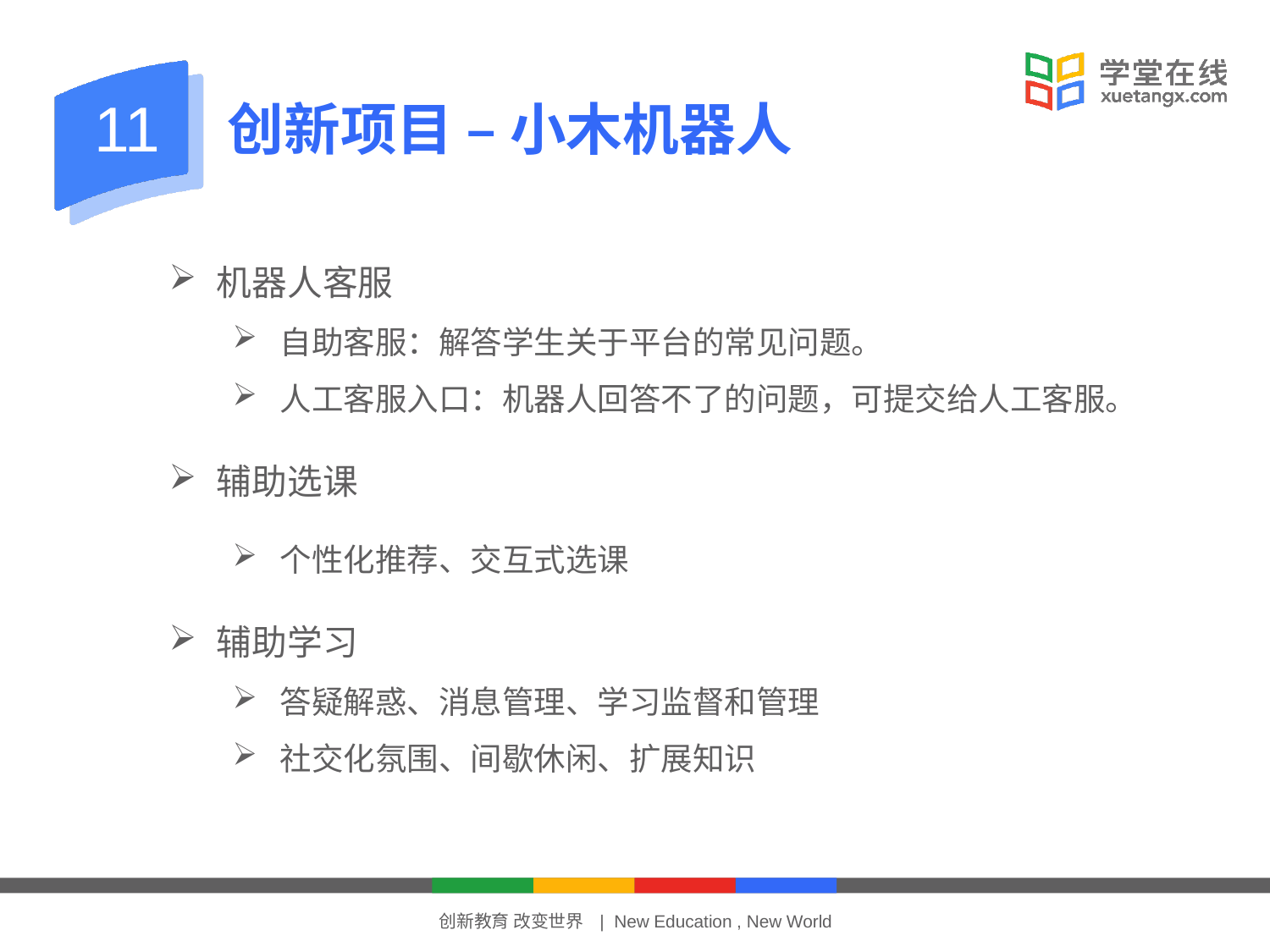

11
创新项目 – 小木机器人
机器人客服
自助客服：解答学生关于平台的常见问题。
人工客服入口：机器人回答不了的问题，可提交给人工客服。
辅助选课
个性化推荐、交互式选课
辅助学习
答疑解惑、消息管理、学习监督和管理
社交化氛围、间歇休闲、扩展知识